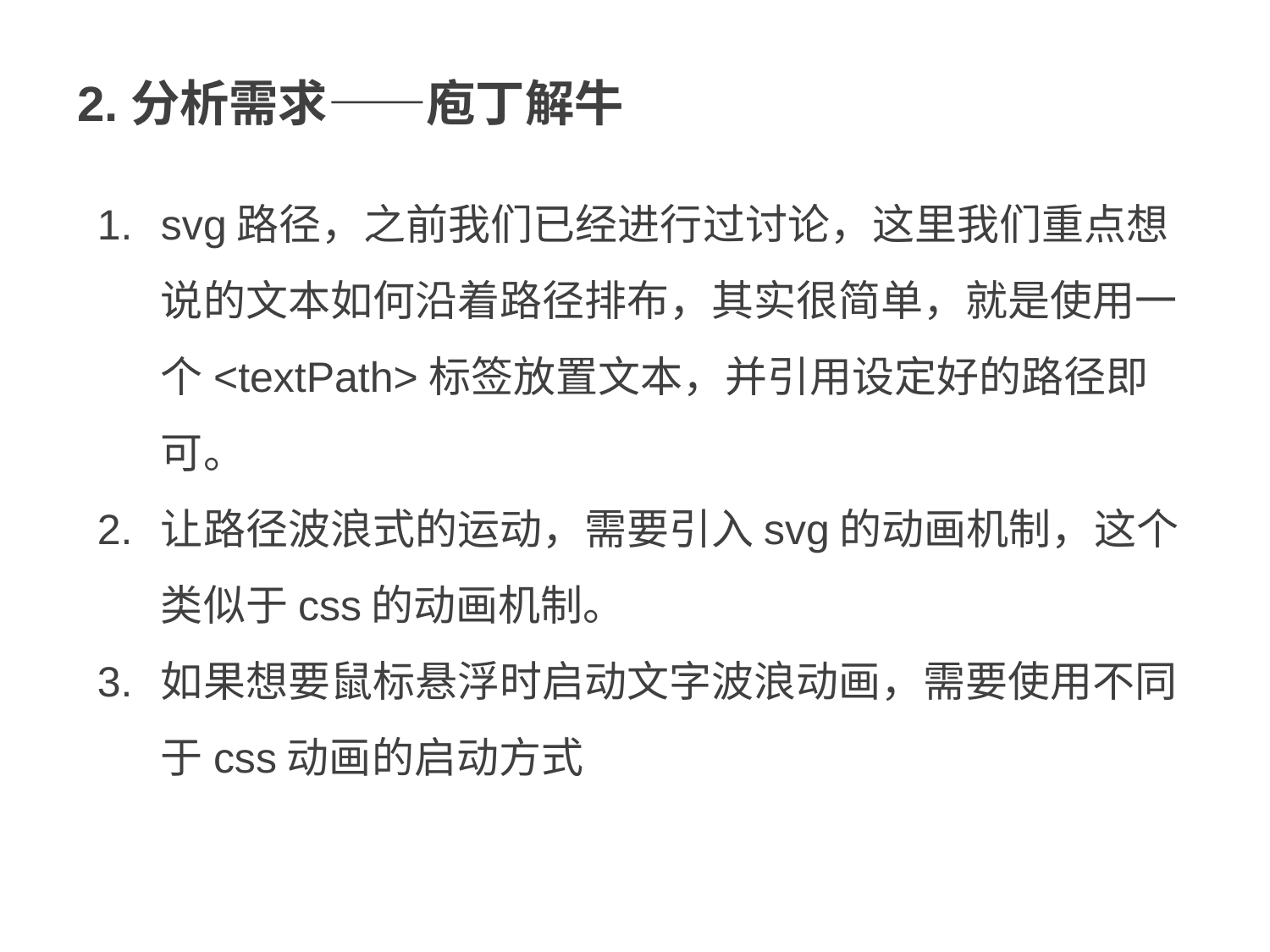

2.分析需求——庖丁解牛
svg路径，之前我们已经进行过讨论，这里我们重点想说的文本如何沿着路径排布，其实很简单，就是使用一个<textPath>标签放置文本，并引用设定好的路径即可。
让路径波浪式的运动，需要引入svg的动画机制，这个类似于css的动画机制。
如果想要鼠标悬浮时启动文字波浪动画，需要使用不同于css动画的启动方式